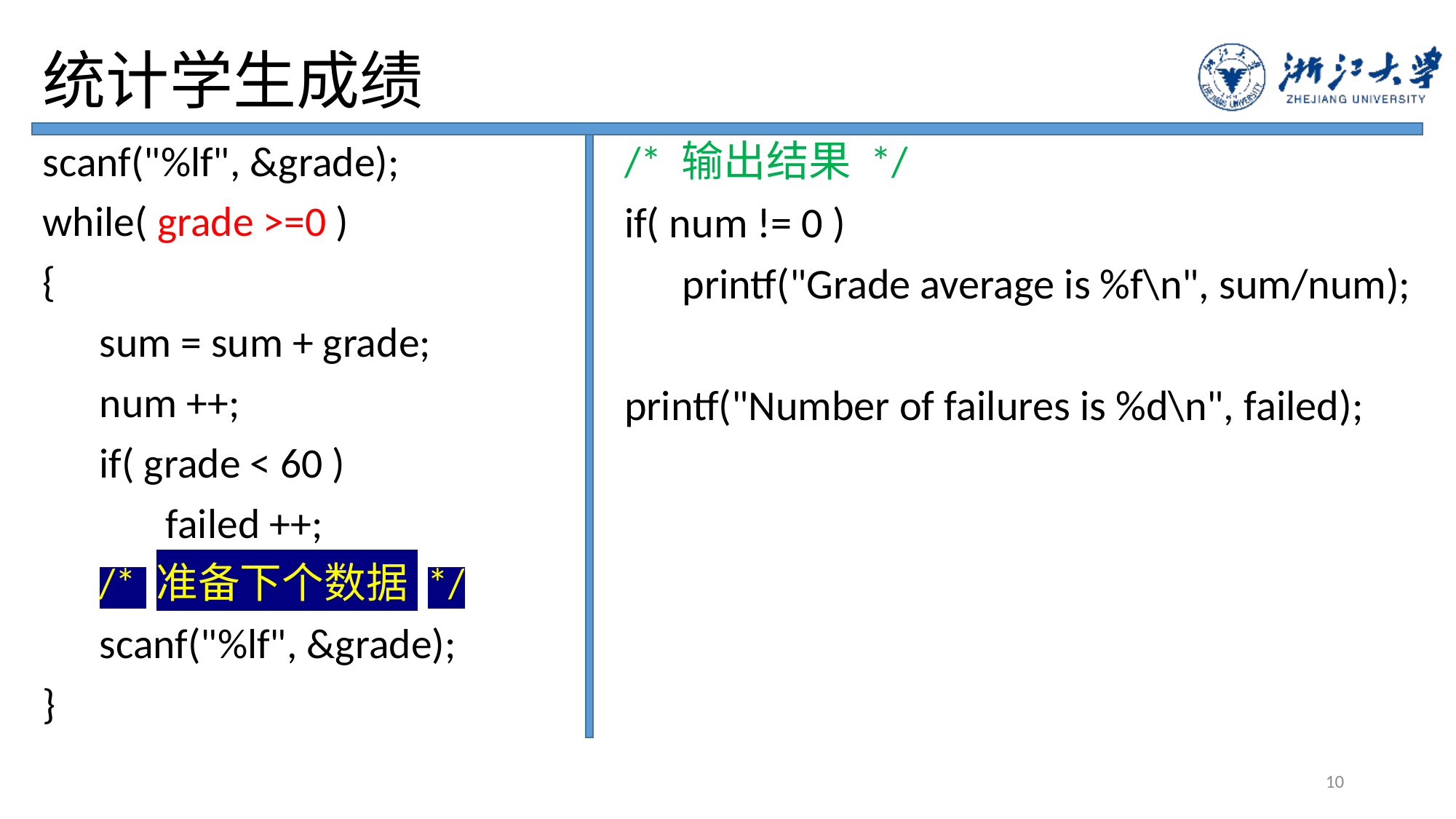

# 统计学生成绩
scanf("%lf", &grade);
while( grade >=0 )
{
      sum = sum + grade;
      num ++;
      if( grade < 60 )
             failed ++;
      /* 准备下个数据 */
      scanf("%lf", &grade);
}

/* 输出结果 */
if( num != 0 )
      printf("Grade average is %f\n", sum/num);

printf("Number of failures is %d\n", failed);

10